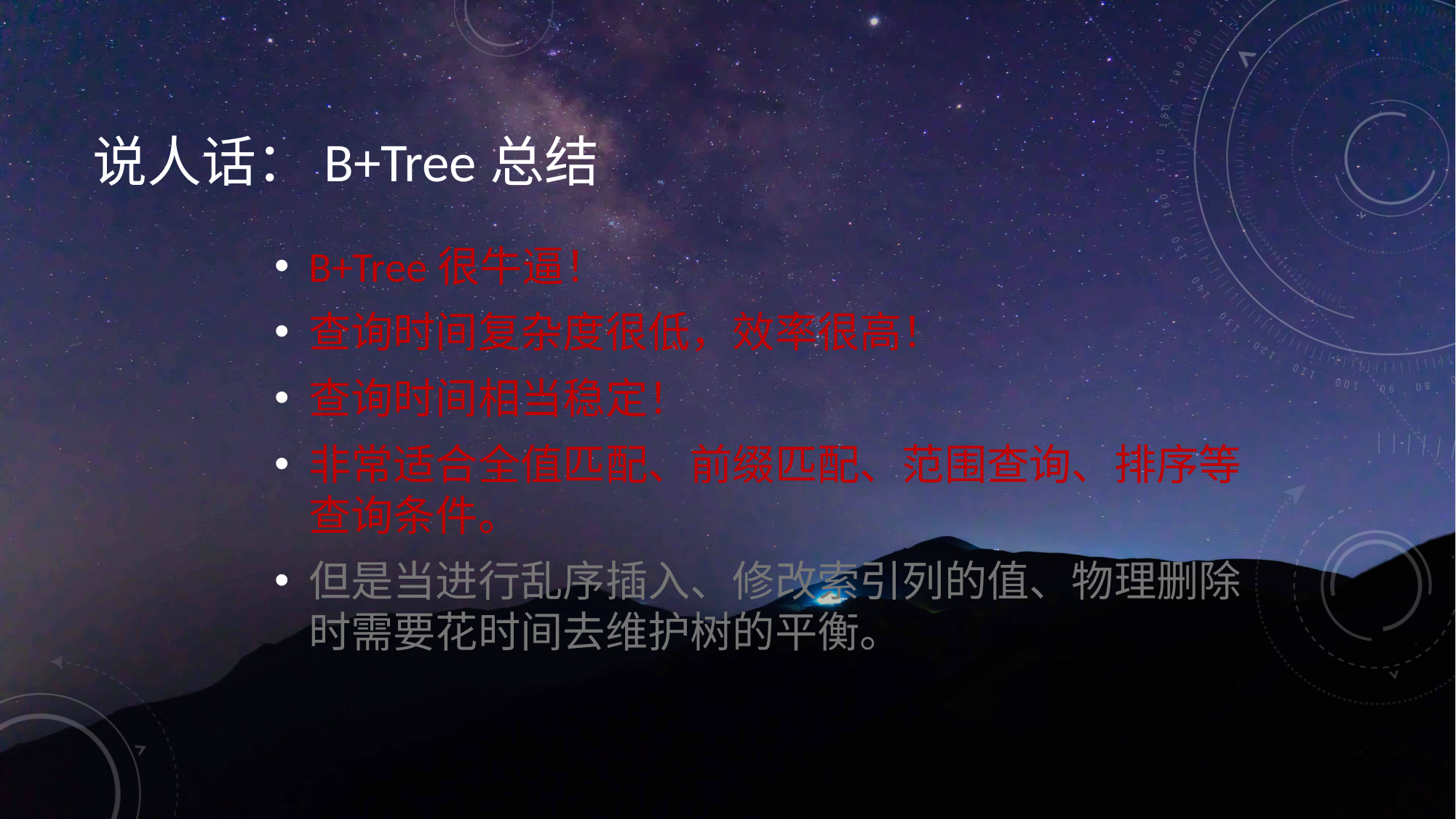

# 说人话：B+Tree总结
B+Tree很牛逼！
查询时间复杂度很低，效率很高！
查询时间相当稳定！
非常适合全值匹配、前缀匹配、范围查询、排序等查询条件。
但是当进行乱序插入、修改索引列的值、物理删除时需要花时间去维护树的平衡。